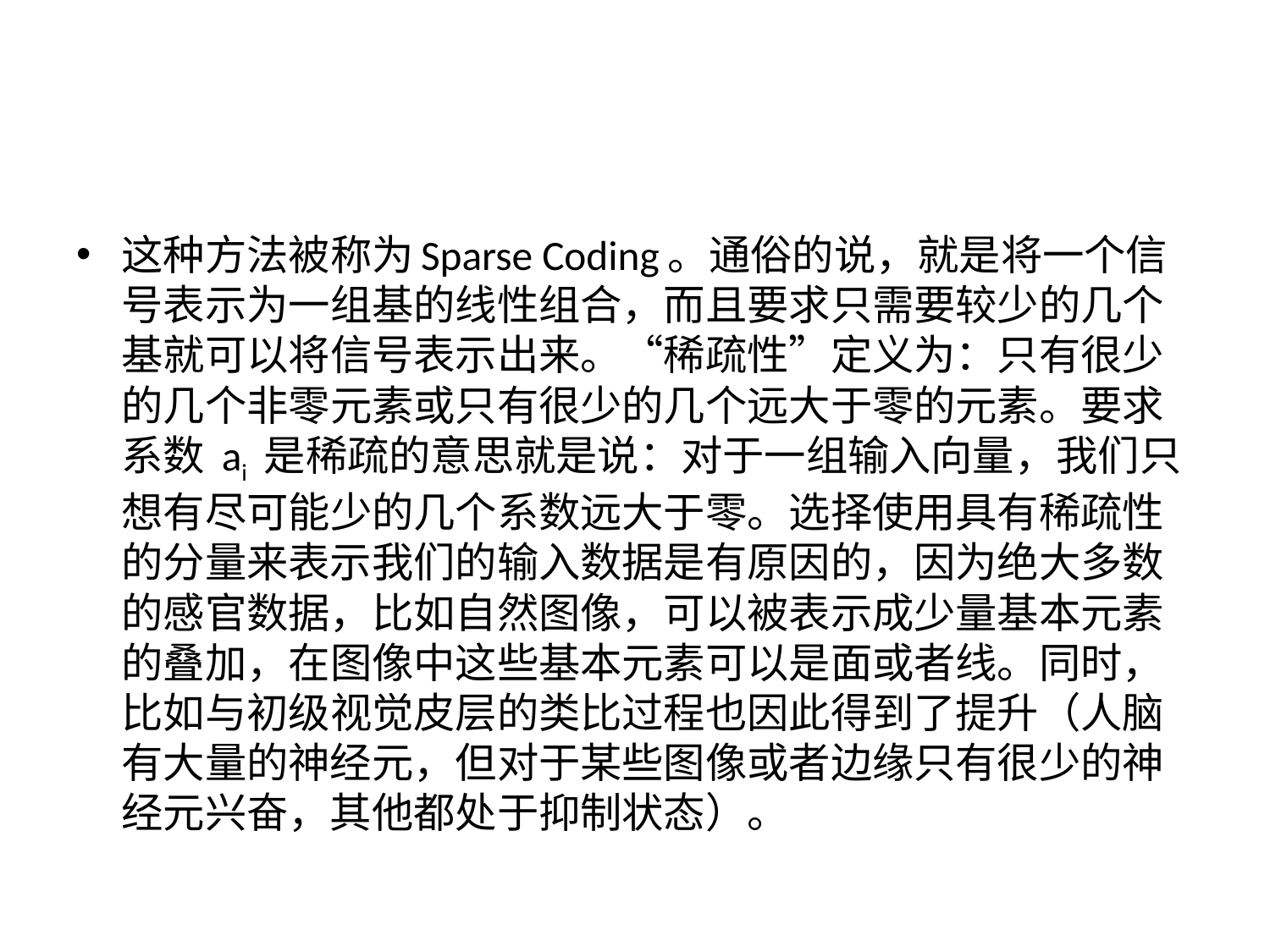

#
这种方法被称为Sparse Coding。通俗的说，就是将一个信号表示为一组基的线性组合，而且要求只需要较少的几个基就可以将信号表示出来。“稀疏性”定义为：只有很少的几个非零元素或只有很少的几个远大于零的元素。要求系数 ai 是稀疏的意思就是说：对于一组输入向量，我们只想有尽可能少的几个系数远大于零。选择使用具有稀疏性的分量来表示我们的输入数据是有原因的，因为绝大多数的感官数据，比如自然图像，可以被表示成少量基本元素的叠加，在图像中这些基本元素可以是面或者线。同时，比如与初级视觉皮层的类比过程也因此得到了提升（人脑有大量的神经元，但对于某些图像或者边缘只有很少的神经元兴奋，其他都处于抑制状态）。